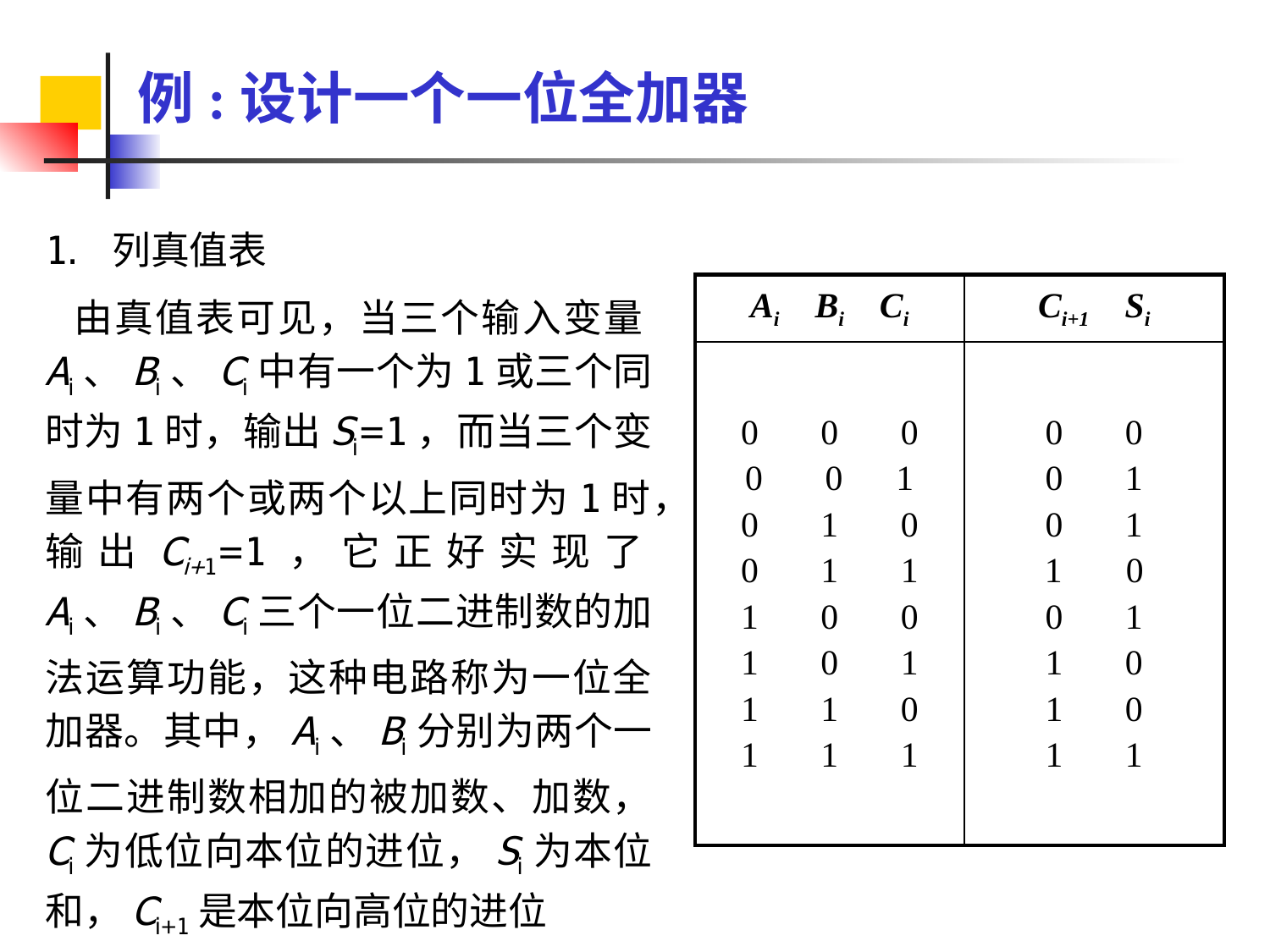

例:设计一个一位全加器
    1.  列真值表
      由真值表可见，当三个输入变量Ai、Bi、Ci中有一个为1或三个同时为1时，输出Si=1，而当三个变量中有两个或两个以上同时为1时，输出Ci+1=1，它正好实现了Ai、Bi、Ci三个一位二进制数的加法运算功能，这种电路称为一位全加器。其中，Ai、Bi分别为两个一位二进制数相加的被加数、加数， Ci为低位向本位的进位，Si为本位和，Ci+1是本位向高位的进位
| Ai Bi Ci | Ci+1 Si |
| --- | --- |
| 0 0 0 0 0 1 0 1 0 0 1 1 1 0 0 1 0 1 1 1 0 1 1 1 | 0 0 0 1 0 1 0 0 1 1 0 1 0 1 1 |